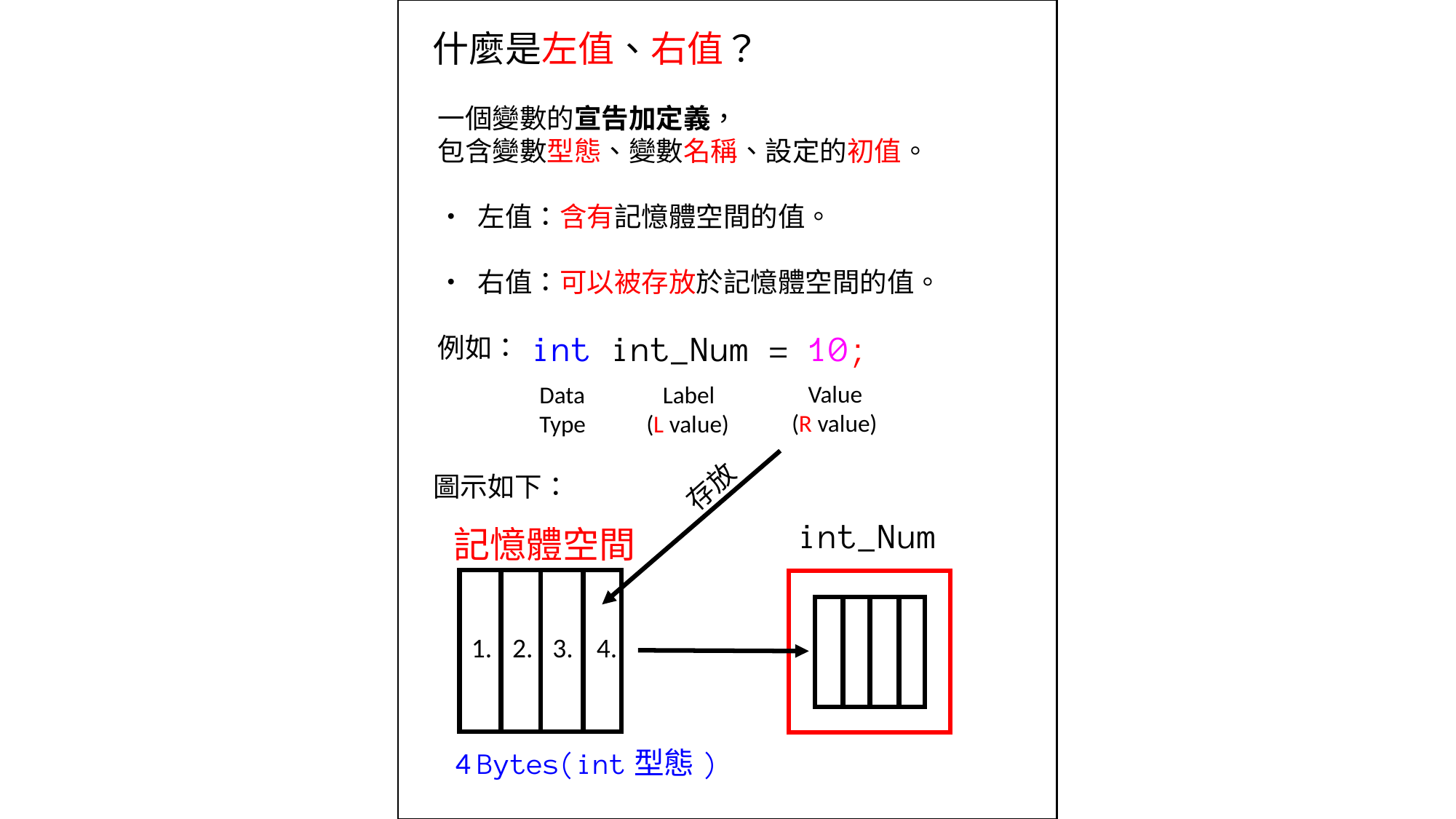

什麼是左值、右值？
一個變數的宣告加定義，
包含變數型態、變數名稱、設定的初值。

• 左值：含有記憶體空間的值。

• 右值：可以被存放於記憶體空間的值。

例如：
int int_Num = 10;
   Value
(R value)
Data
Type
   Label
(L value)
存放
圖示如下：
int_Num
記憶體空間

1.
2.
3.
4.
4 Bytes(int型態)